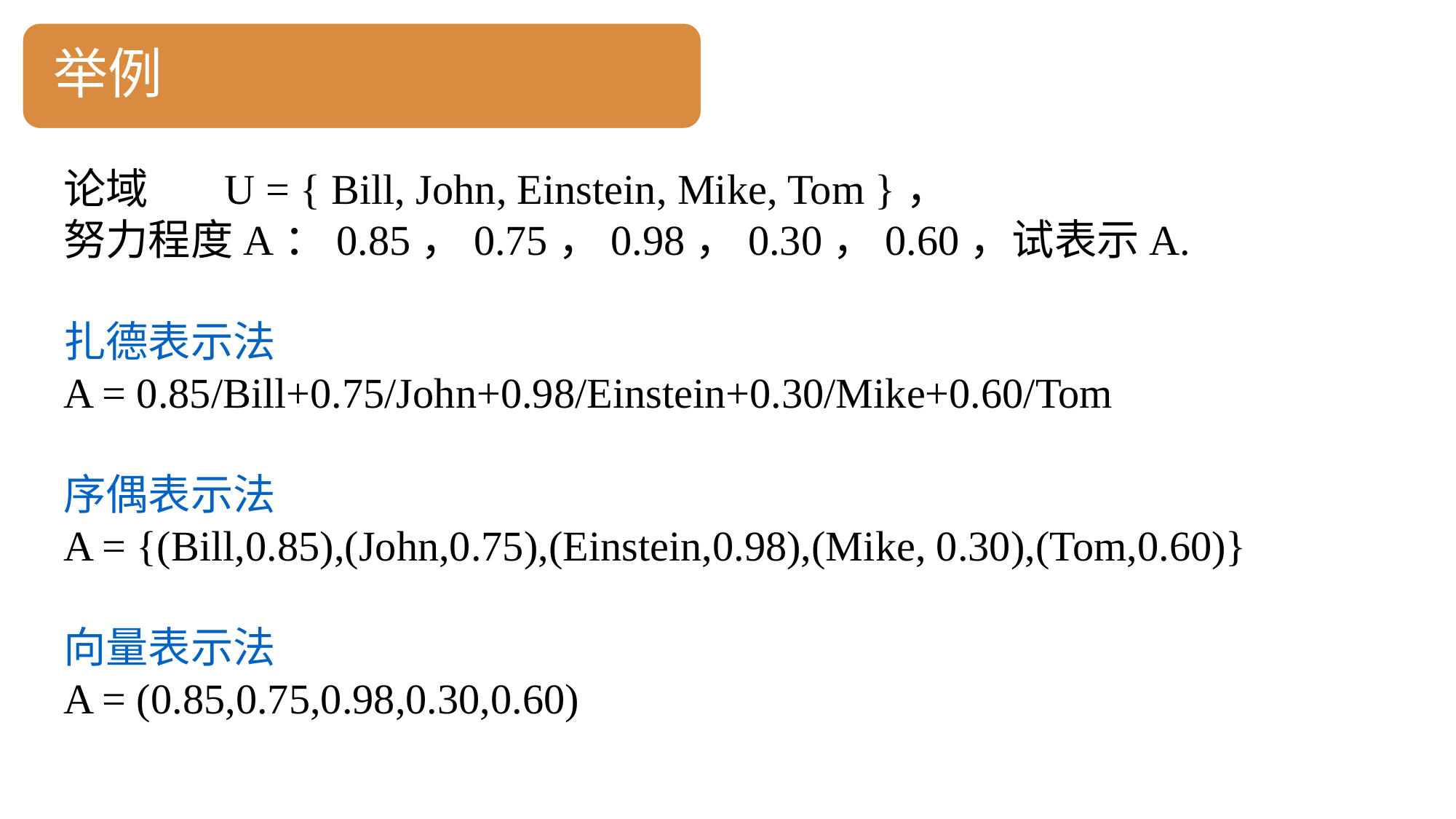

举例
论域       U = { Bill, John, Einstein, Mike, Tom }，
努力程度A：0.85，0.75，0.98，0.30，0.60，试表示A.

扎德表示法
A = 0.85/Bill+0.75/John+0.98/Einstein+0.30/Mike+0.60/Tom

序偶表示法
A = {(Bill,0.85),(John,0.75),(Einstein,0.98),(Mike, 0.30),(Tom,0.60)}

向量表示法
A = (0.85,0.75,0.98,0.30,0.60)